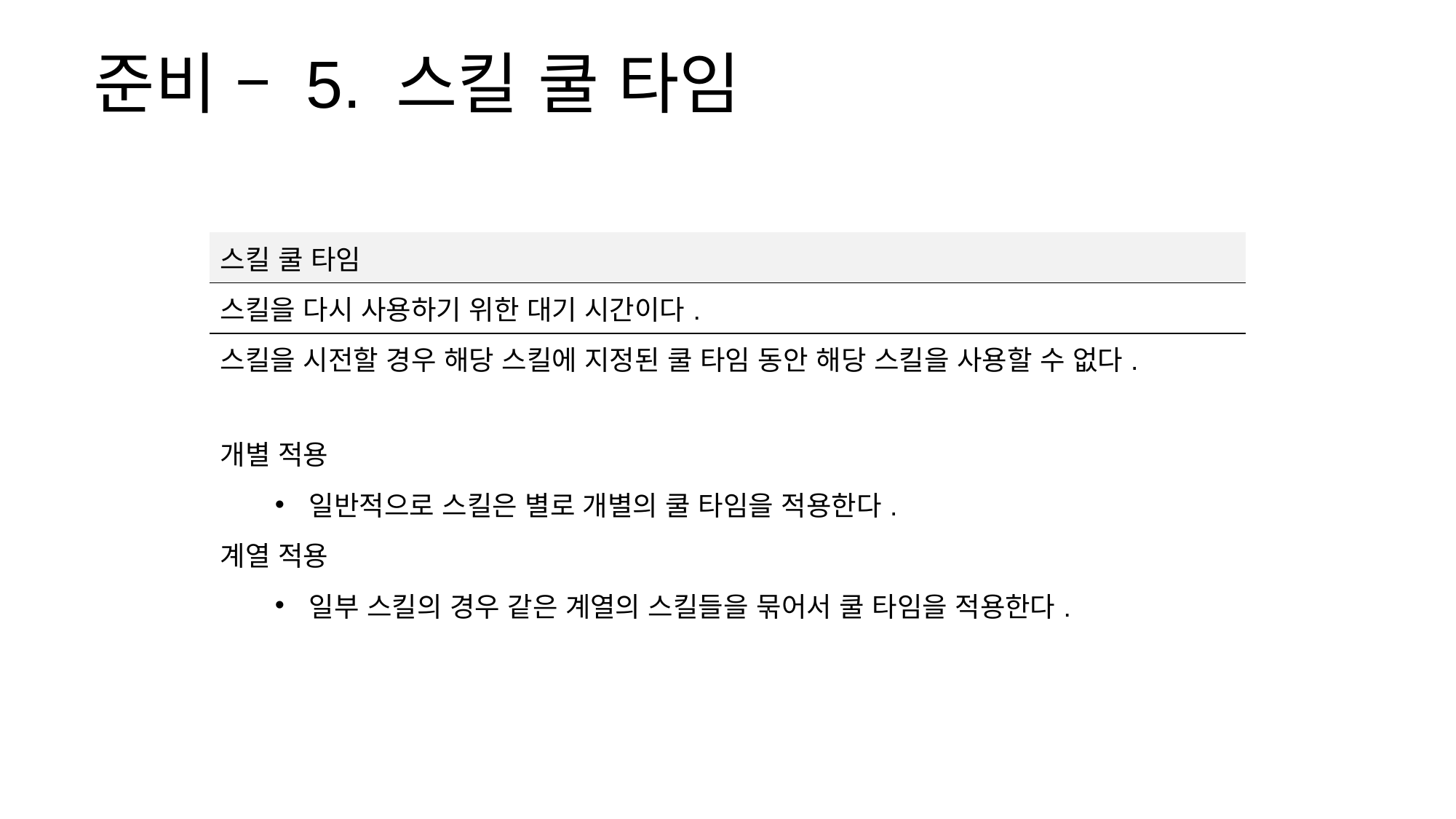

준비 – 5. 스킬 쿨 타임
| 스킬 쿨 타임 |
| --- |
| 스킬을 다시 사용하기 위한 대기 시간이다. |
| 스킬을 시전할 경우 해당 스킬에 지정된 쿨 타임 동안 해당 스킬을 사용할 수 없다. |
|  |
| 개별 적용 |
| 일반적으로 스킬은 별로 개별의 쿨 타임을 적용한다. |
| 계열 적용 |
| 일부 스킬의 경우 같은 계열의 스킬들을 묶어서 쿨 타임을 적용한다. |